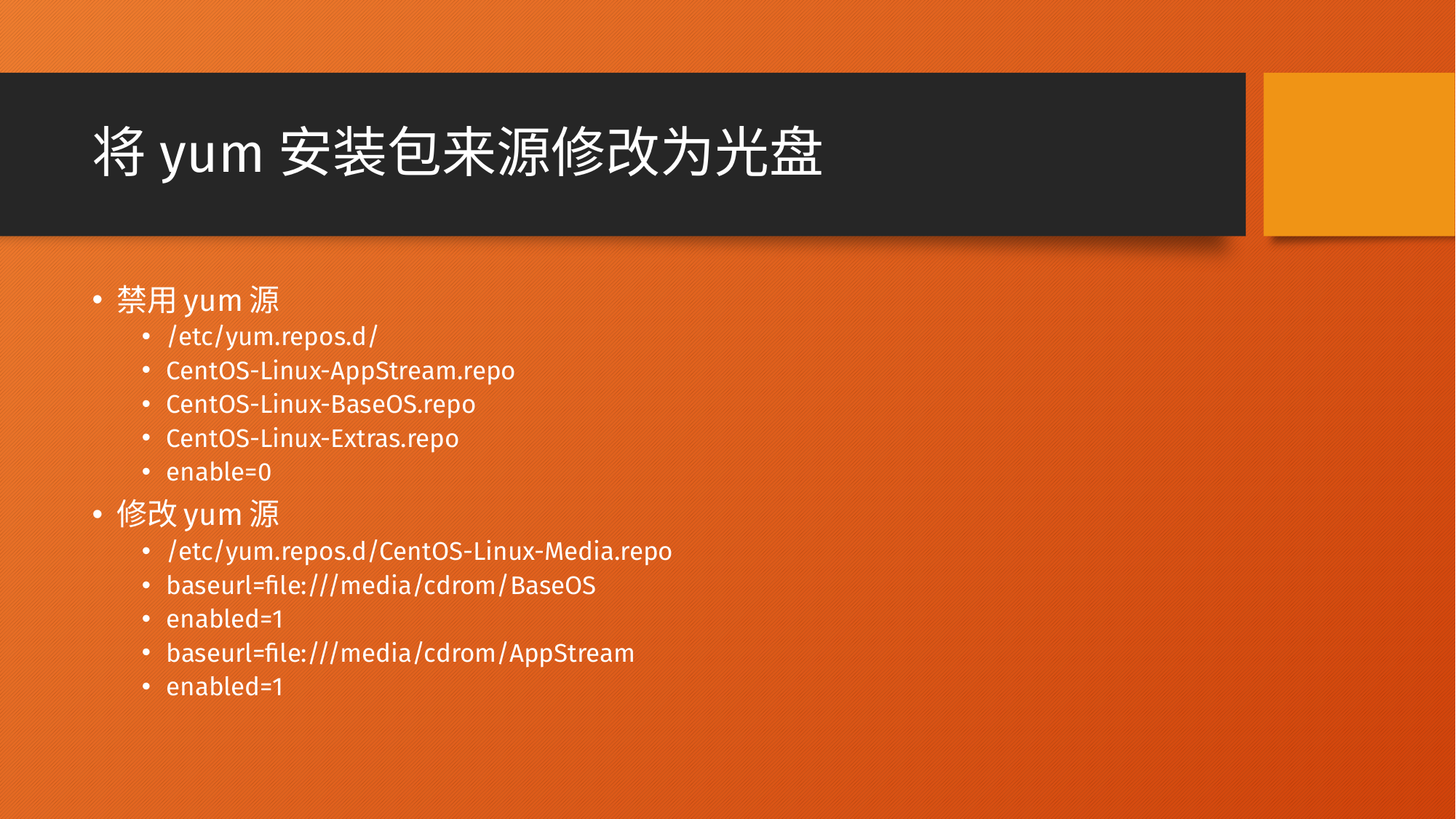

# 将yum安装包来源修改为光盘
禁用yum源
/etc/yum.repos.d/
CentOS-Linux-AppStream.repo
CentOS-Linux-BaseOS.repo
CentOS-Linux-Extras.repo
enable=0
修改yum源
/etc/yum.repos.d/CentOS-Linux-Media.repo
baseurl=file:///media/cdrom/BaseOS
enabled=1
baseurl=file:///media/cdrom/AppStream
enabled=1